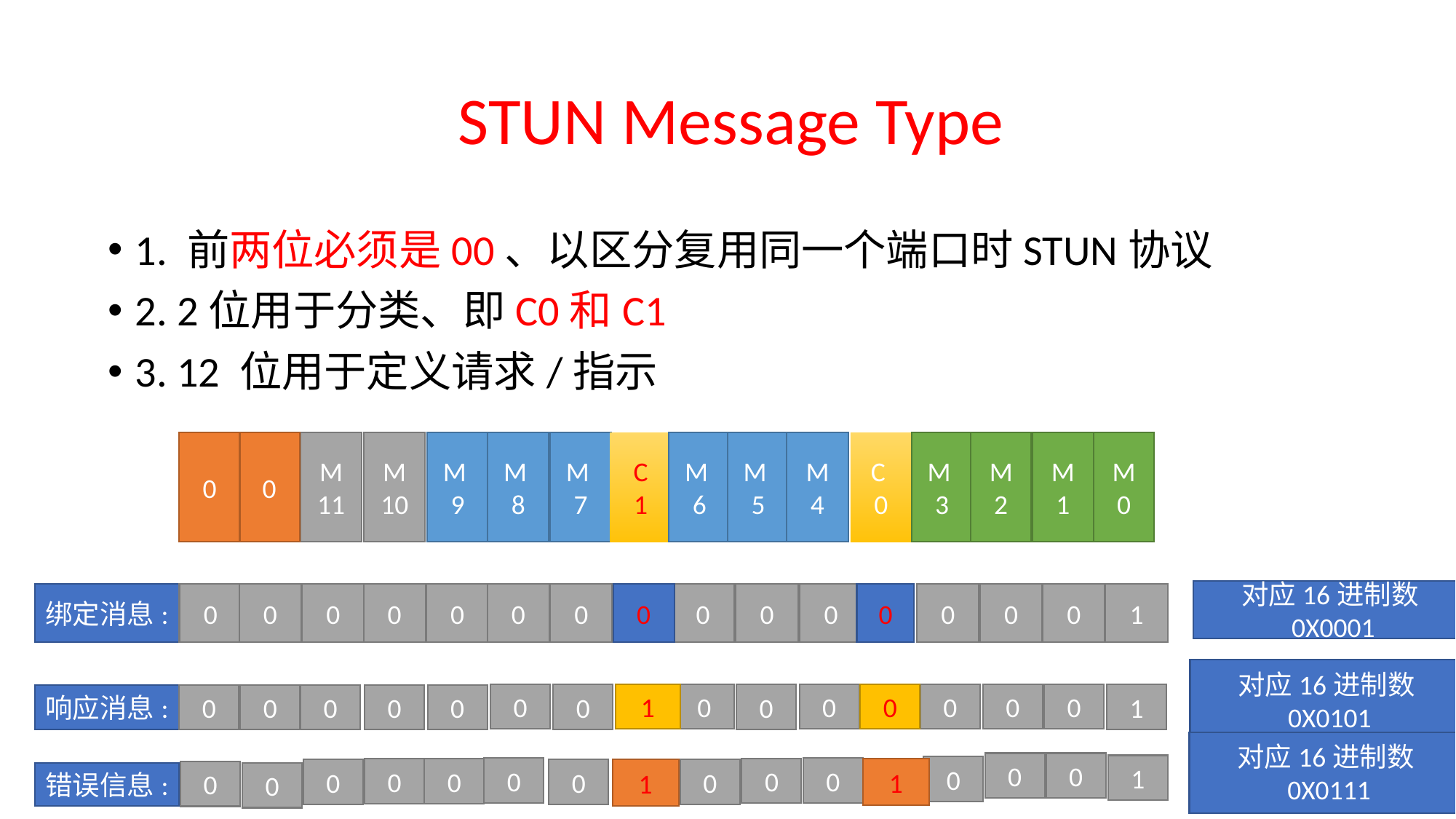

# STUN Message Type
1. 前两位必须是00、以区分复用同一个端口时STUN协议
2. 2位用于分类、即C0和C1
3. 12 位用于定义请求/指示

0
0
M 11
M 10
M  9
M  8
M  7
C
1
M  6
M  5
M 4
C  0
M  3
M 2
M 1
M 0
对应16进制数0X0001
0
0
0
0
0
0
1
0
0
0
0
0
0
0
0
绑定消息:
0
对应16进制数0X0101
1
0
0
0
0
0
0
0
0
1
0
响应消息:
0
0
0
0
0
对应16进制数0X0111
0
0
1
0
0
0
0
0
0
1
0
0
1
0
0
错误信息:
0